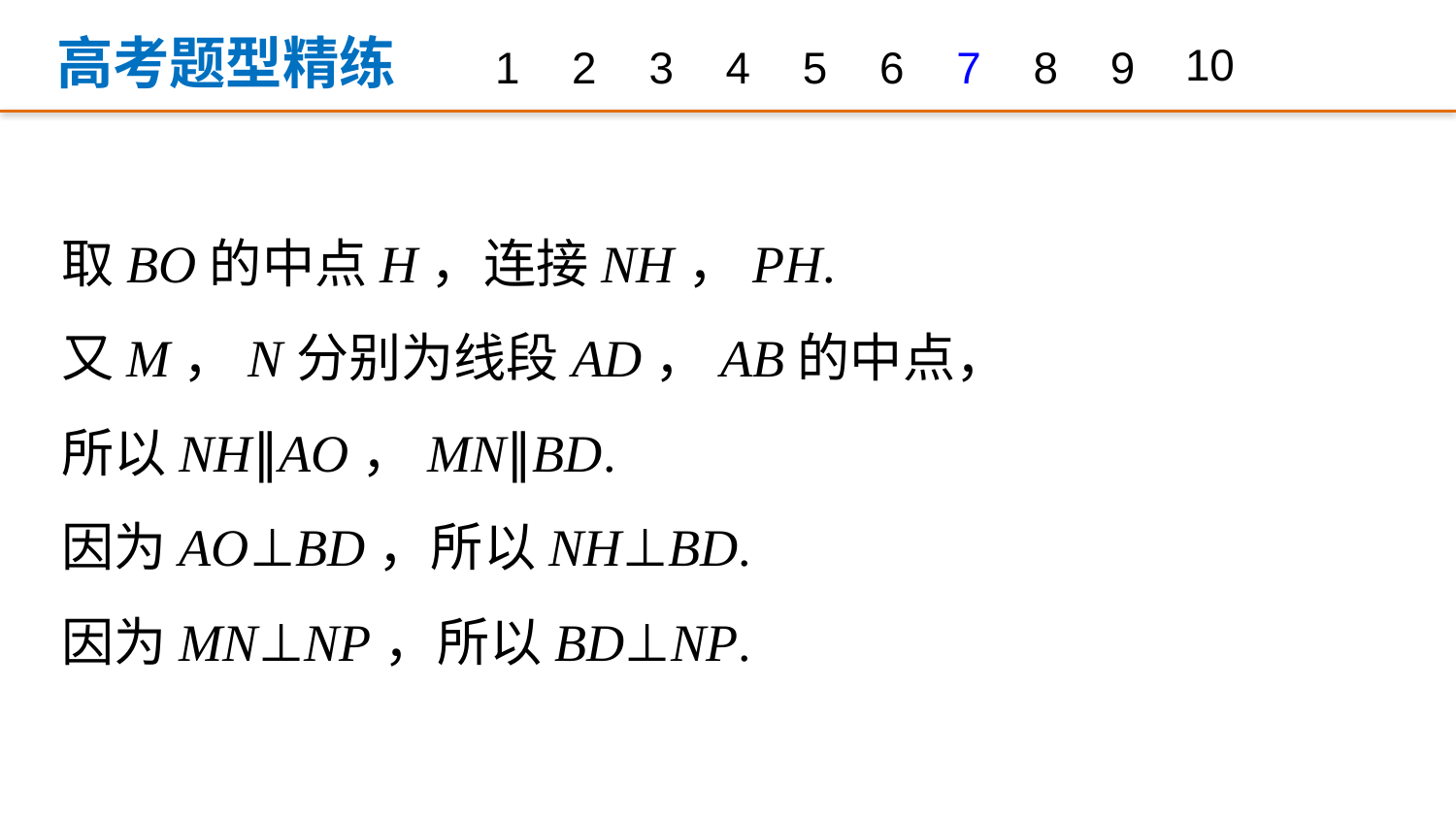

高考题型精练
1
2
3
4
5
6
7
8
9
10
取BO的中点H，连接NH，PH.
又M，N分别为线段AD，AB的中点，
所以NH∥AO，MN∥BD.
因为AO⊥BD，所以NH⊥BD.
因为MN⊥NP，所以BD⊥NP.